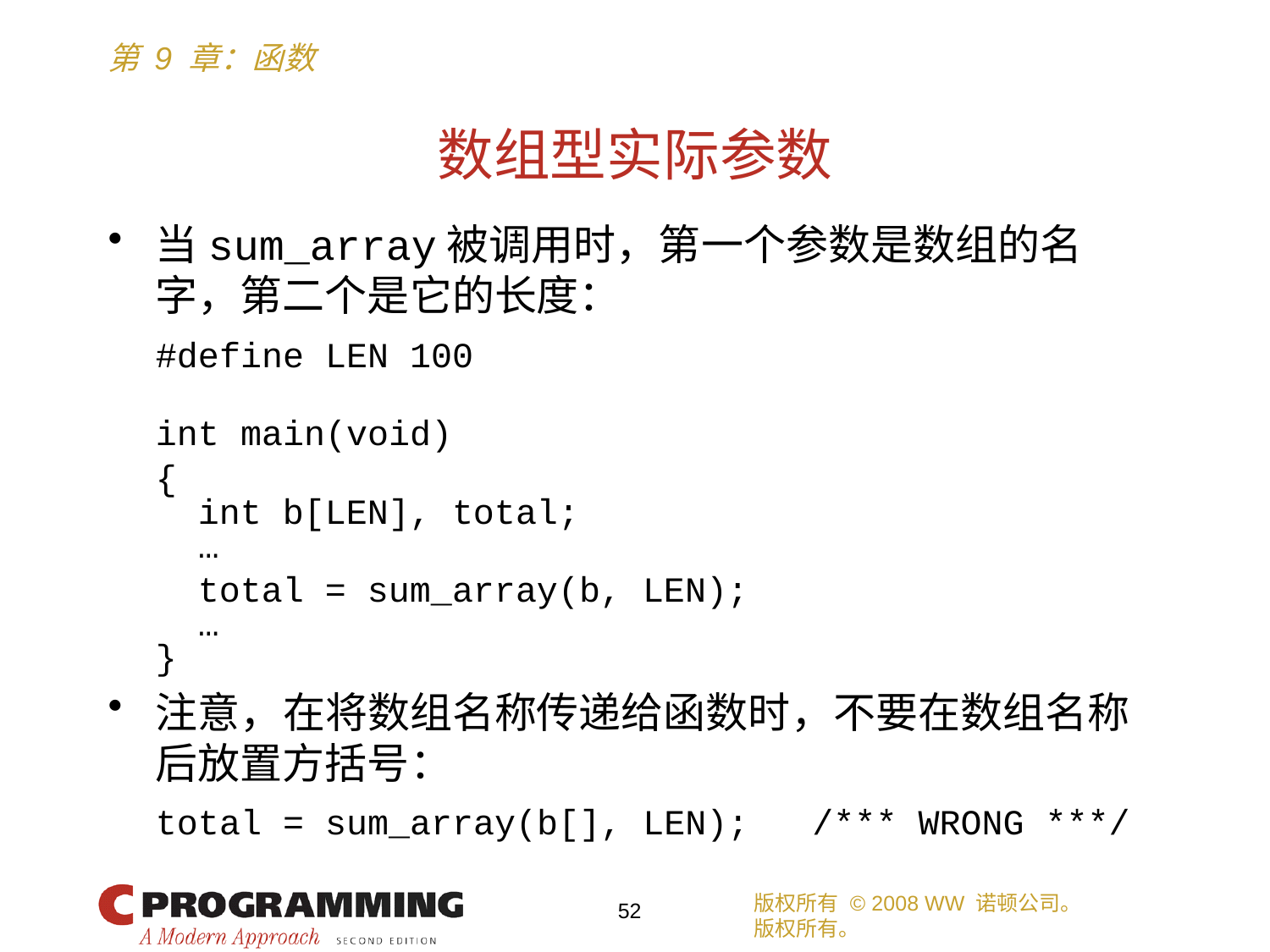

# 数组型实际参数
当sum_array被调用时，第一个参数是数组的名字，第二个是它的长度：
	#define LEN 100

	int main(void)
	{
	  int b[LEN], total;
	  …
	  total = sum_array(b, LEN);
	  …
	}
注意，在将数组名称传递给函数时，不要在数组名称后放置方括号：
	total = sum_array(b[], LEN);   /*** WRONG ***/
版权所有 © 2008 WW 诺顿公司。
版权所有。
52